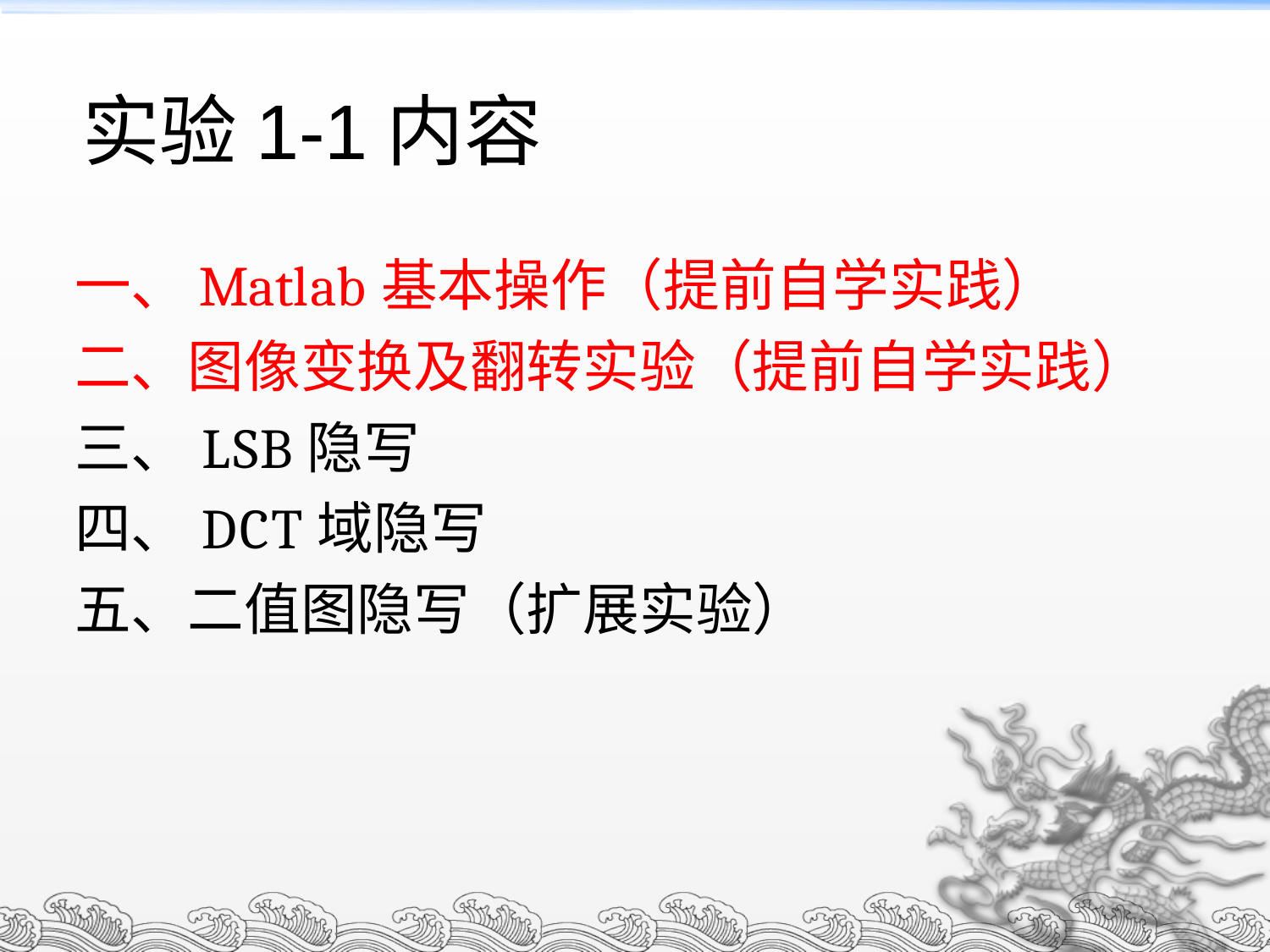

实验1-1内容
一、Matlab基本操作（提前自学实践）
二、图像变换及翻转实验（提前自学实践）
三、LSB隐写
四、DCT域隐写
五、二值图隐写（扩展实验）